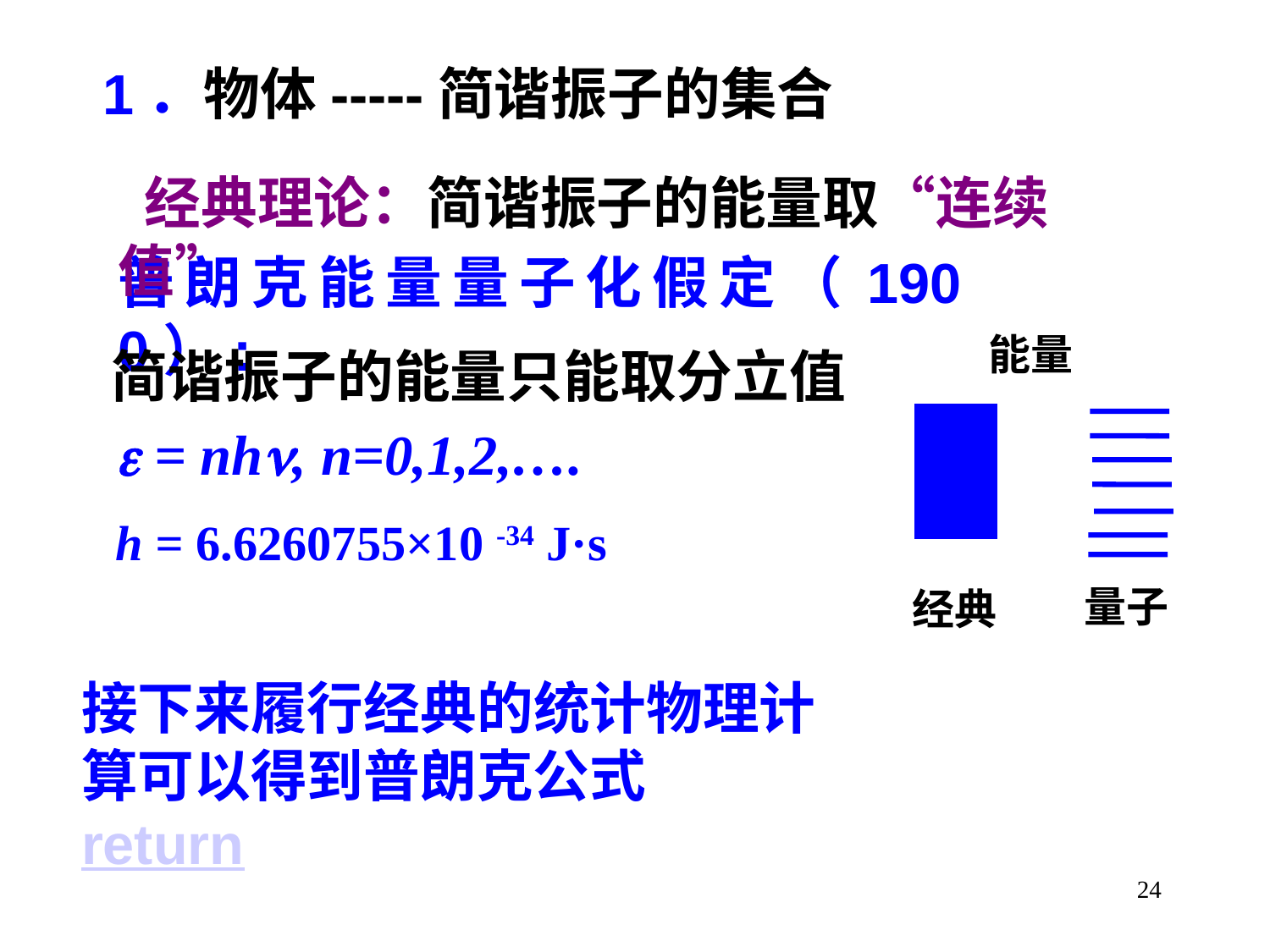

1．物体-----简谐振子的集合
 经典理论：简谐振子的能量取“连续值”
普朗克能量量子化假定（1900）:
能量
简谐振子的能量只能取分立值

ε = nhν, n=0,1,2,….
h = 6.6260755×10 -34 J·s

量子
经典
接下来履行经典的统计物理计算可以得到普朗克公式  return
24